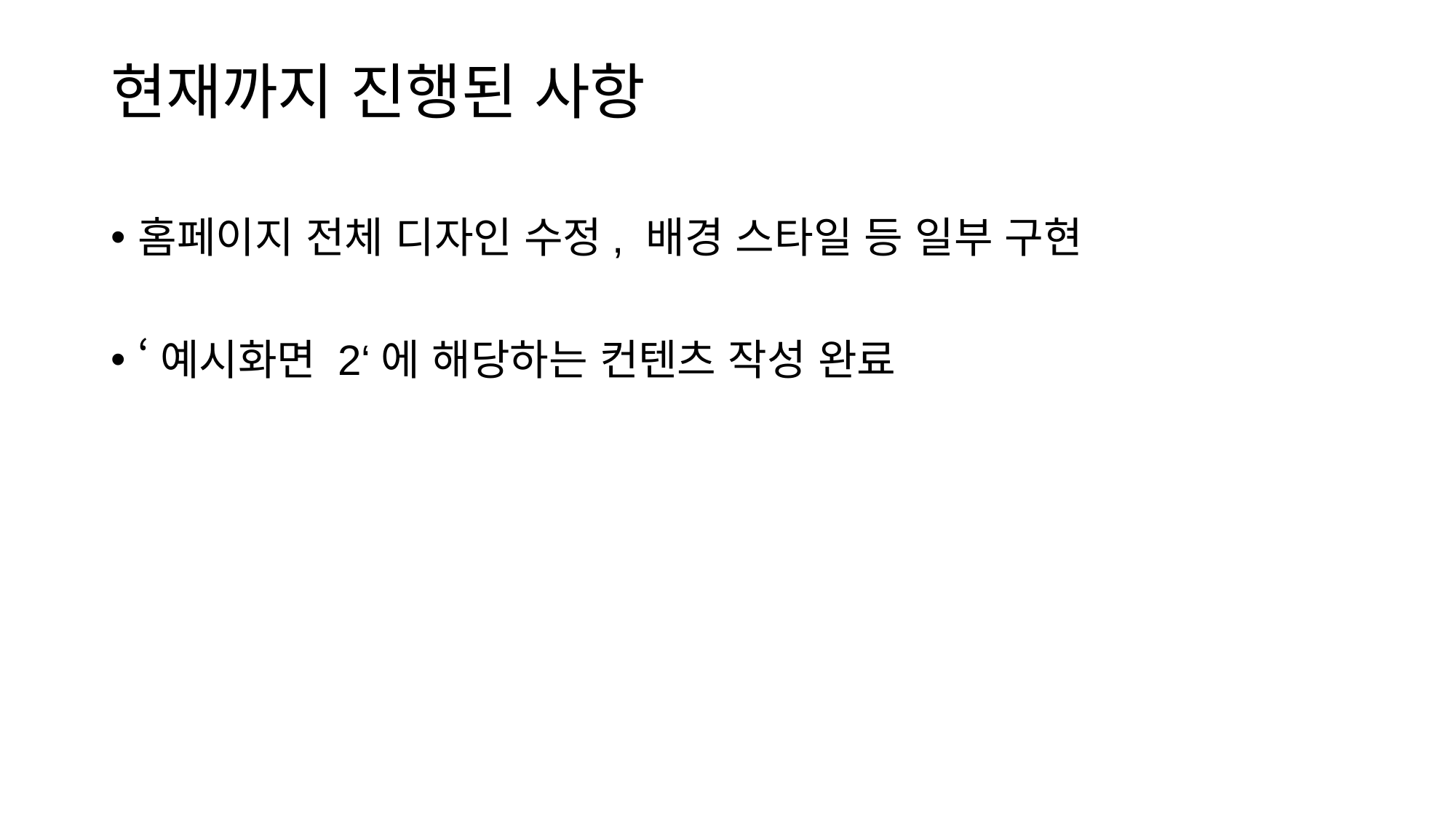

# 현재까지 진행된 사항

홈페이지 전체 디자인 수정, 배경 스타일 등 일부 구현

‘예시화면 2‘에 해당하는 컨텐츠 작성 완료